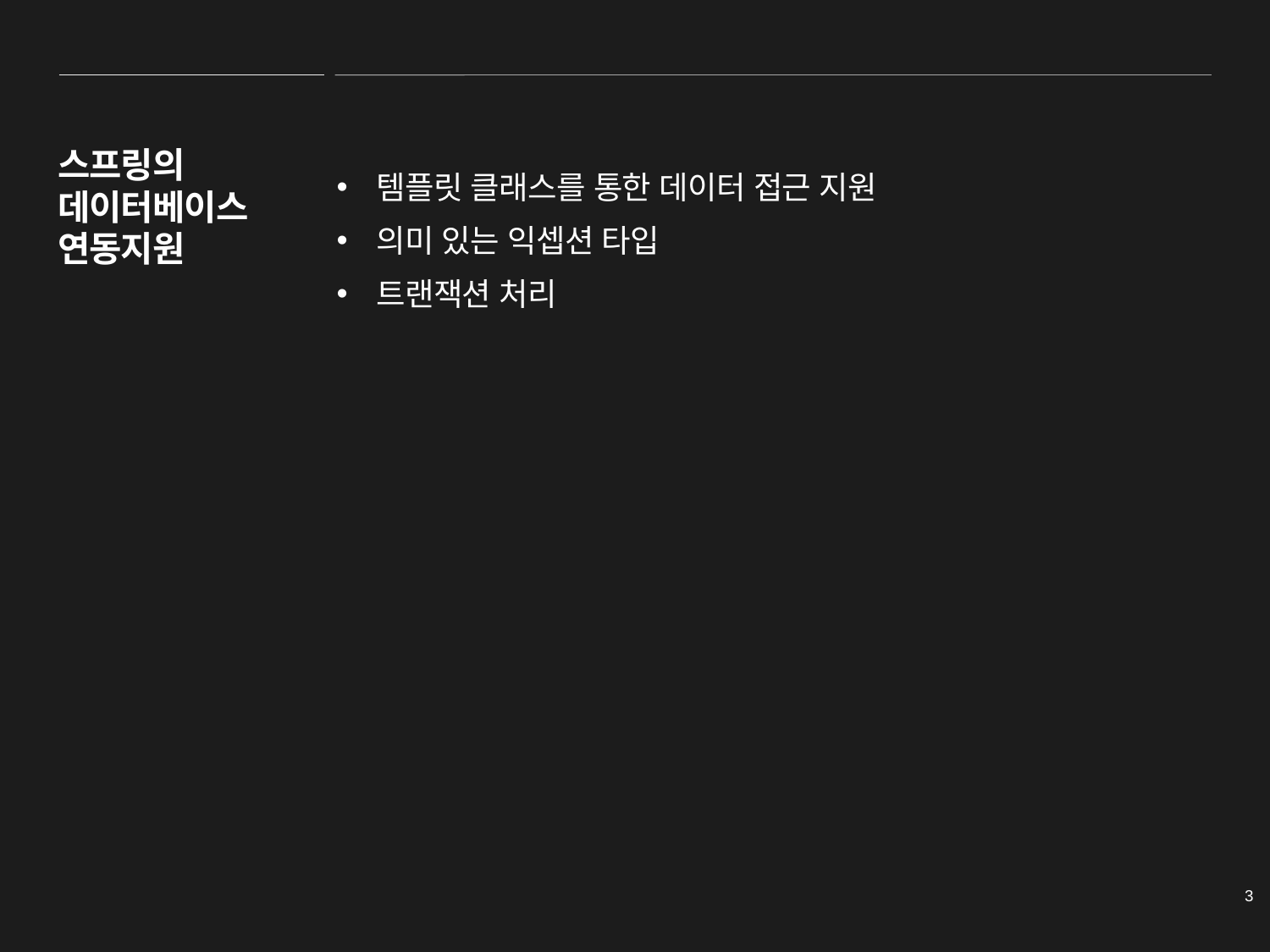

스프링의 데이터베이스 연동지원
템플릿 클래스를 통한 데이터 접근 지원
의미 있는 익셉션 타입
트랜잭션 처리
3